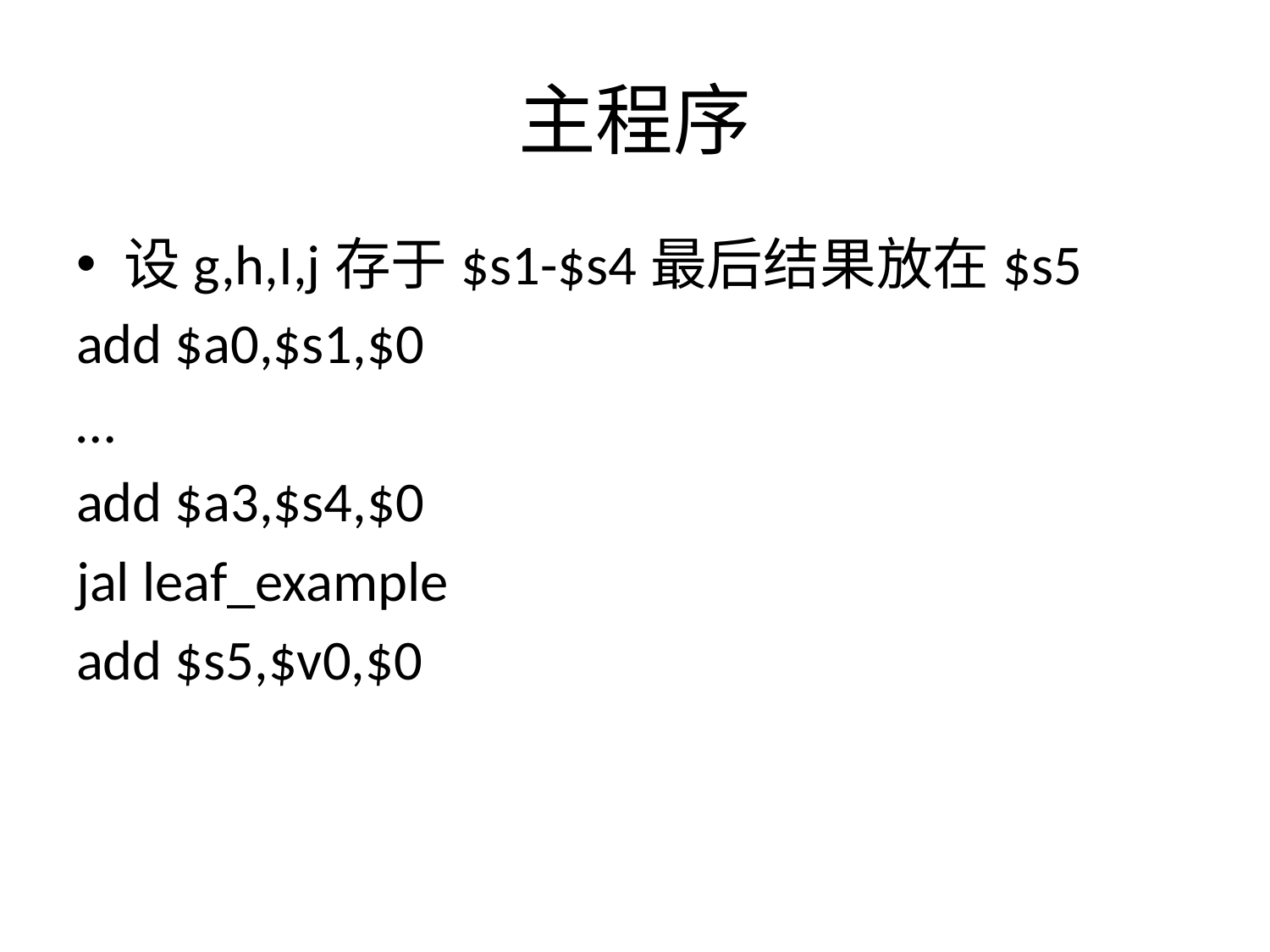

# 主程序
设g,h,I,j存于$s1-$s4最后结果放在$s5
add $a0,$s1,$0
…
add $a3,$s4,$0
jal leaf_example
add $s5,$v0,$0